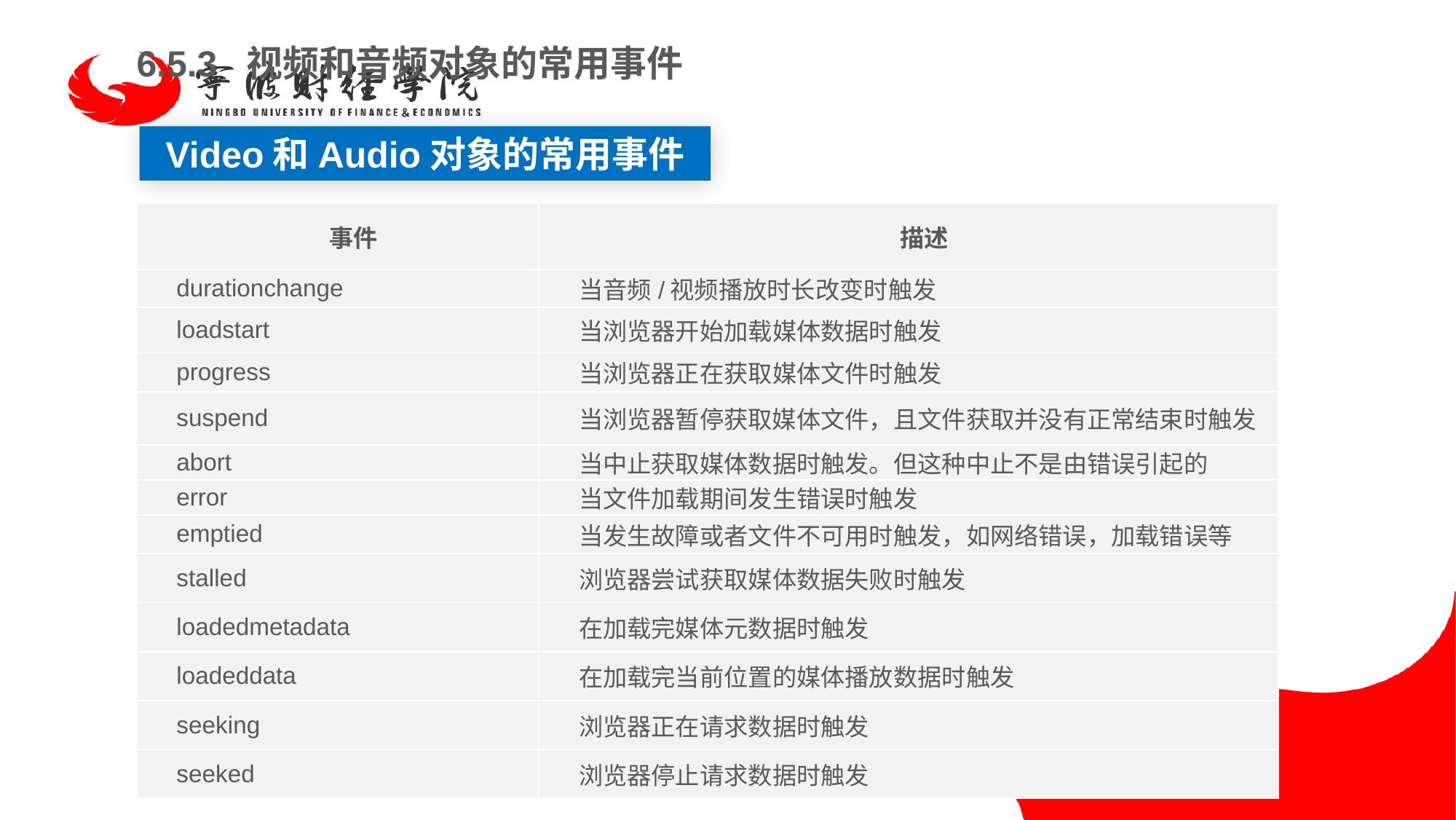

6.5.3  视频和音频对象的常用事件
Video和Audio对象的常用事件
| 事件 | 描述 |
| --- | --- |
| durationchange | 当音频/视频播放时长改变时触发 |
| loadstart | 当浏览器开始加载媒体数据时触发 |
| progress | 当浏览器正在获取媒体文件时触发 |
| suspend | 当浏览器暂停获取媒体文件，且文件获取并没有正常结束时触发 |
| abort | 当中止获取媒体数据时触发。但这种中止不是由错误引起的 |
| error | 当文件加载期间发生错误时触发 |
| emptied | 当发生故障或者文件不可用时触发，如网络错误，加载错误等 |
| stalled | 浏览器尝试获取媒体数据失败时触发 |
| loadedmetadata | 在加载完媒体元数据时触发 |
| loadeddata | 在加载完当前位置的媒体播放数据时触发 |
| seeking | 浏览器正在请求数据时触发 |
| seeked | 浏览器停止请求数据时触发 |